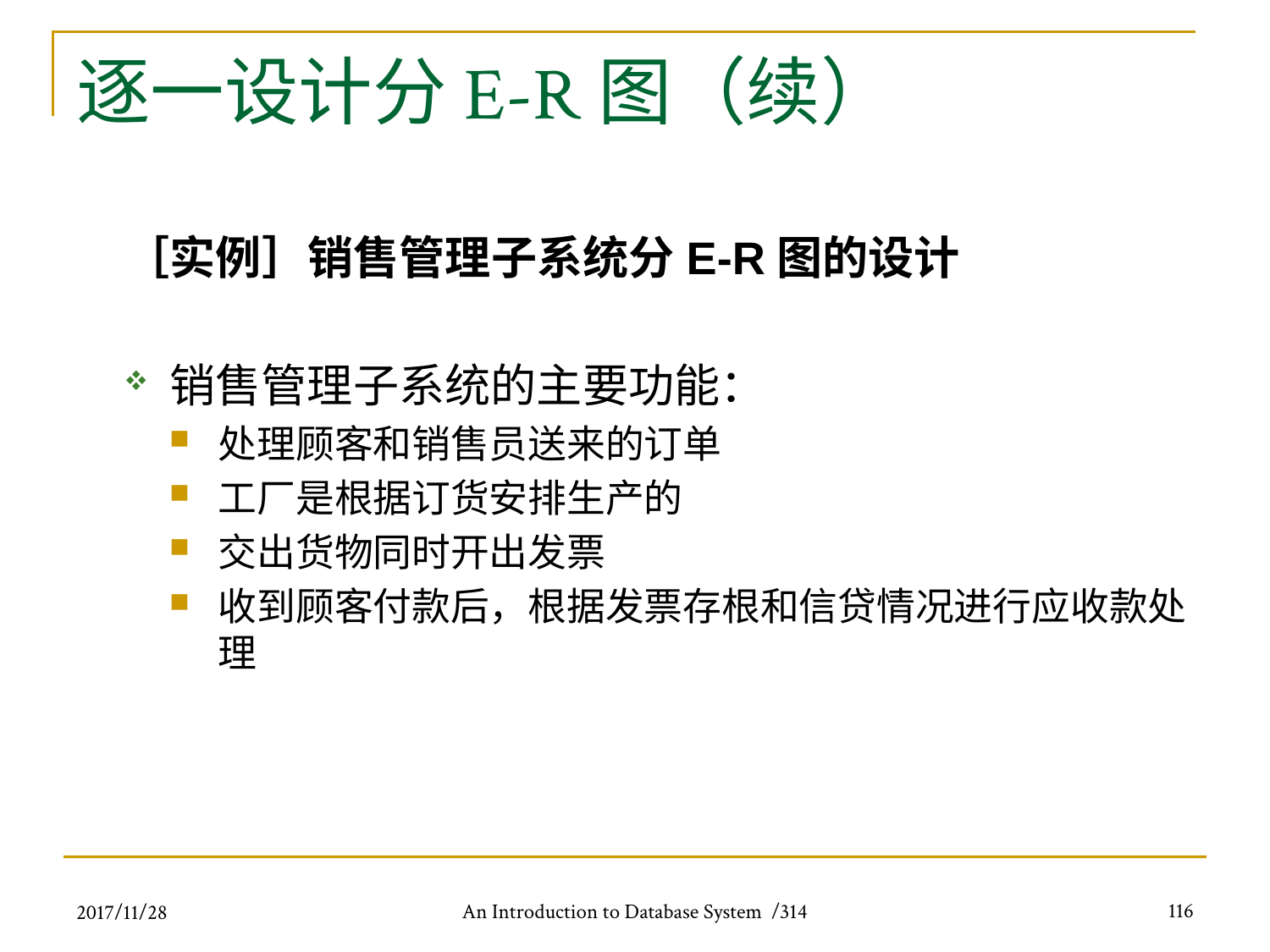

# 逐一设计分E-R图（续）
［实例］销售管理子系统分E-R图的设计

销售管理子系统的主要功能：
处理顾客和销售员送来的订单
工厂是根据订货安排生产的
交出货物同时开出发票
收到顾客付款后，根据发票存根和信贷情况进行应收款处理
2017/11/28
116
An Introduction to Database System  /314